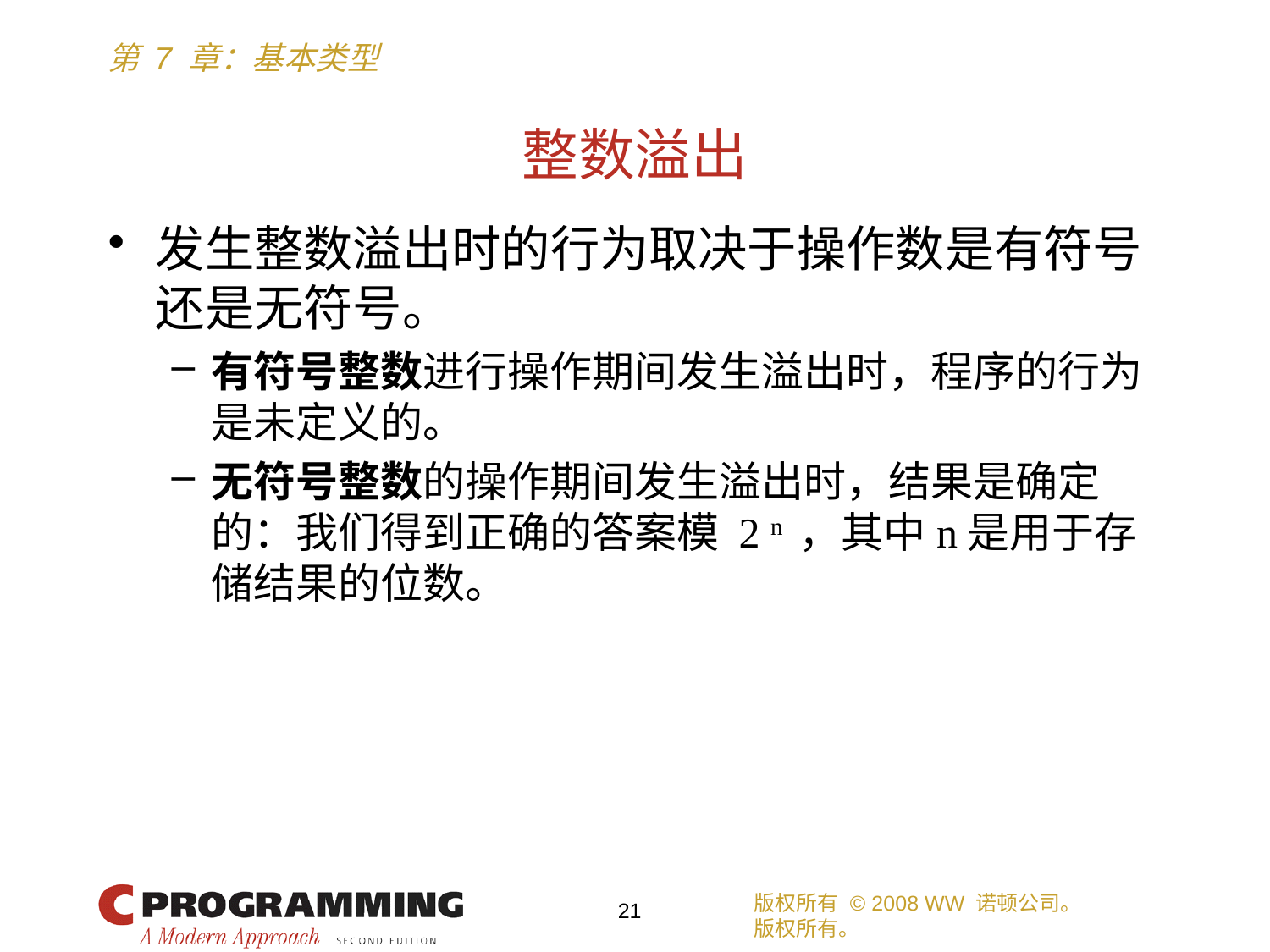

# 整数溢出
发生整数溢出时的行为取决于操作数是有符号还是无符号。
有符号整数进行操作期间发生溢出时，程序的行为是未定义的。
无符号整数的操作期间发生溢出时，结果是确定的：我们得到正确的答案模 2 n ，其中n是用于存储结果的位数。
版权所有 © 2008 WW 诺顿公司。
版权所有。
21